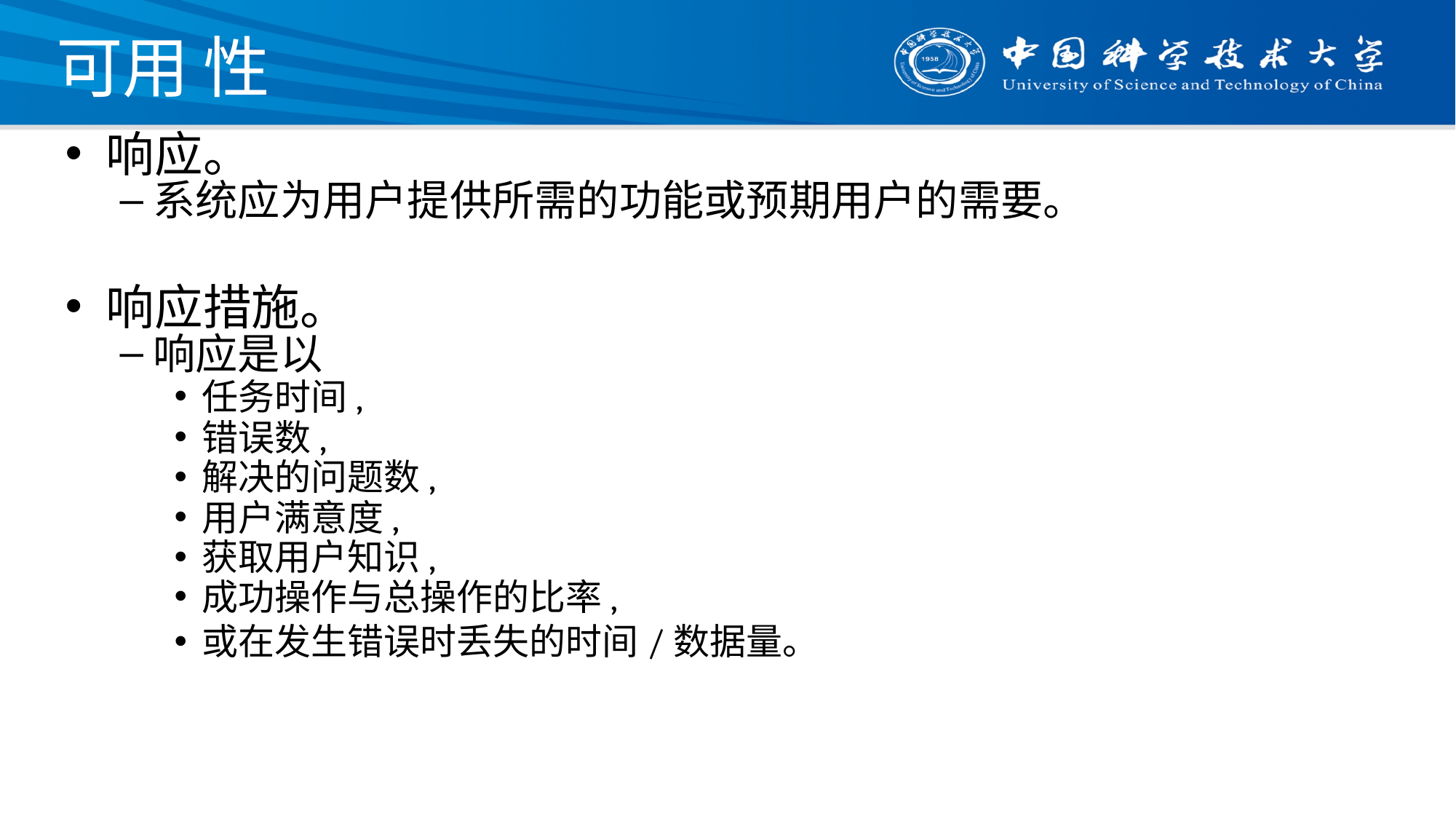

# 可用 性
响应。
系统应为用户提供所需的功能或预期用户的需要。

响应措施。
响应是以
任务时间,
错误数,
解决的问题数,
用户满意度,
获取用户知识,
成功操作与总操作的比率,
或在发生错误时丢失的时间/数据量。